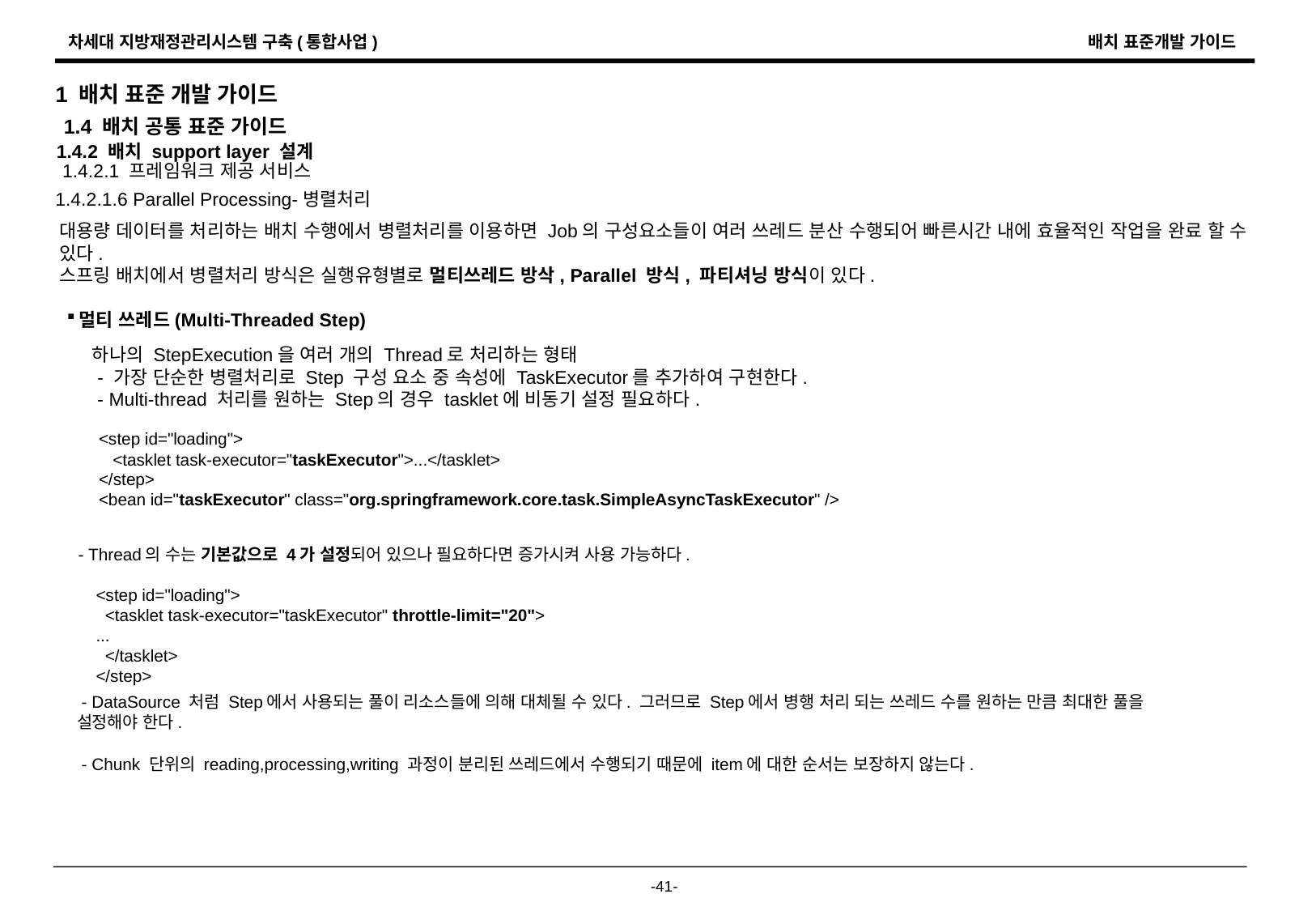

1 배치 표준 개발 가이드
1.4 배치 공통 표준 가이드
1.4.2 배치 support layer 설계
1.4.2.1 프레임워크 제공 서비스
1.4.2.1.6 Parallel Processing-병렬처리
대용량 데이터를 처리하는 배치 수행에서 병렬처리를 이용하면 Job의 구성요소들이 여러 쓰레드 분산 수행되어 빠른시간 내에 효율적인 작업을 완료 할 수 있다.
스프링 배치에서 병렬처리 방식은 실행유형별로 멀티쓰레드 방삭, Parallel 방식, 파티셔닝 방식이 있다.
멀티 쓰레드(Multi-Threaded Step)
하나의 StepExecution을 여러 개의 Thread로 처리하는 형태
 - 가장 단순한 병렬처리로 Step 구성 요소 중 속성에 TaskExecutor를 추가하여 구현한다.
 - Multi-thread 처리를 원하는 Step의 경우 tasklet에 비동기 설정 필요하다.
<step id="loading">
   <tasklet task-executor="taskExecutor">...</tasklet>
</step>
<bean id="taskExecutor" class="org.springframework.core.task.SimpleAsyncTaskExecutor" />
 - Thread의 수는 기본값으로 4가 설정되어 있으나 필요하다면 증가시켜 사용 가능하다.
<step id="loading">
  <tasklet task-executor="taskExecutor" throttle-limit="20">
...
  </tasklet>
</step>
 - DataSource 처럼 Step에서 사용되는 풀이 리소스들에 의해 대체될 수 있다. 그러므로 Step에서 병행 처리 되는 쓰레드 수를 원하는 만큼 최대한 풀을 설정해야 한다.
 - Chunk 단위의 reading,processing,writing 과정이 분리된 쓰레드에서 수행되기 때문에 item에 대한 순서는 보장하지 않는다.